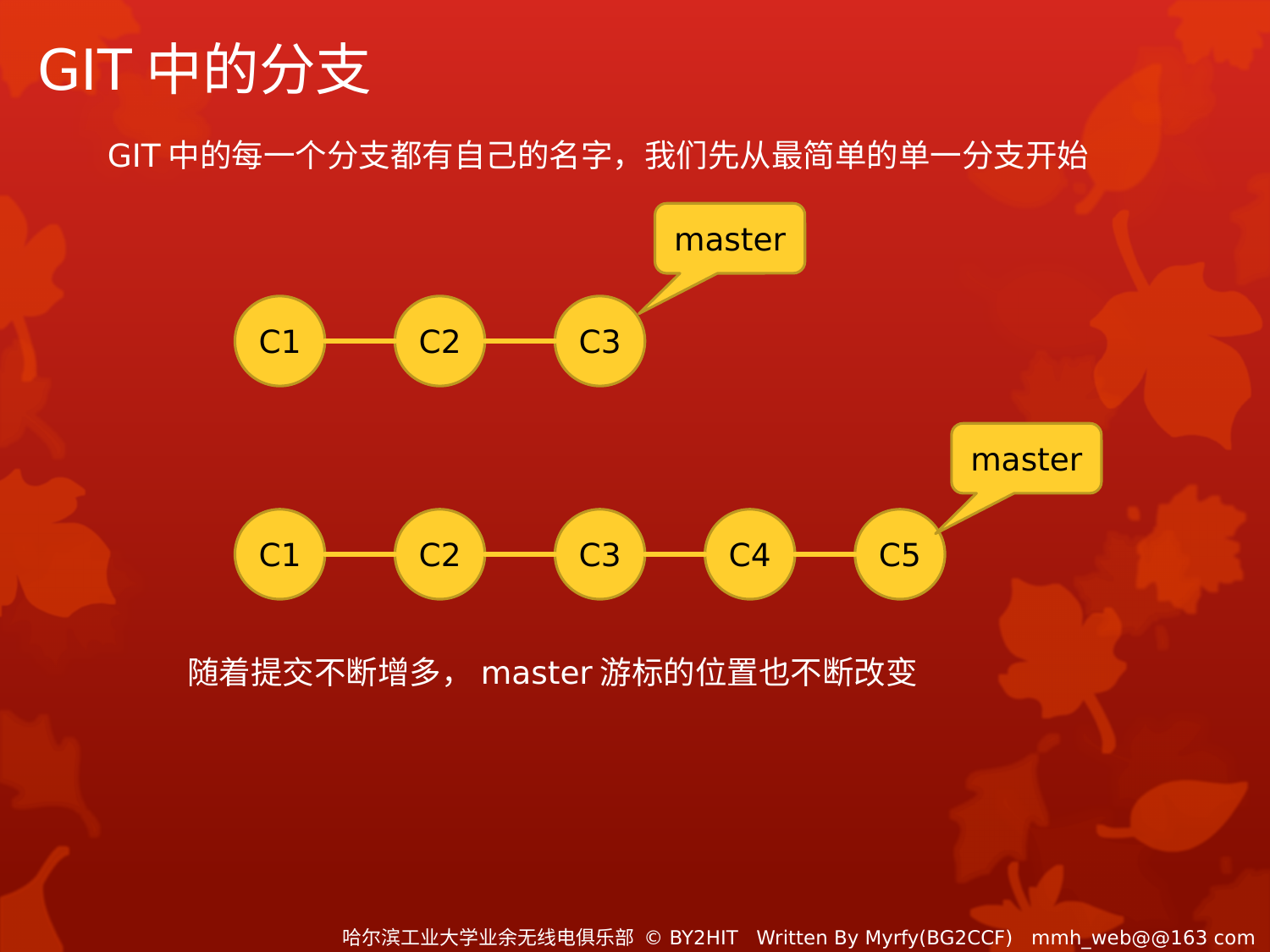

# GIT中的分支
GIT中的每一个分支都有自己的名字，我们先从最简单的单一分支开始
master
C1
C2
C3
master
C1
C2
C3
C4
C5
随着提交不断增多，master游标的位置也不断改变